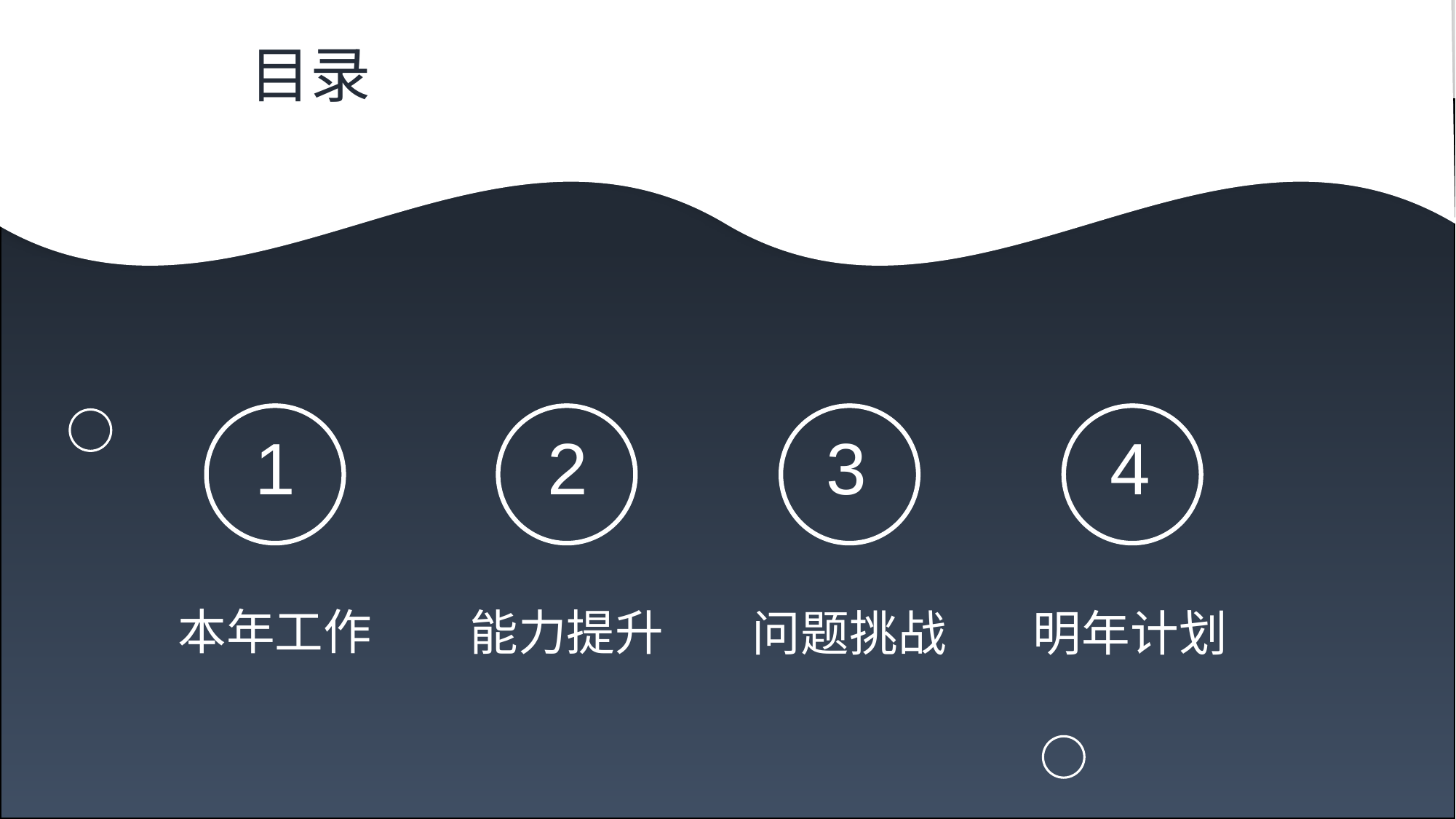

目录

4

3

2

1

本年工作
能力提升
问题挑战
明年计划